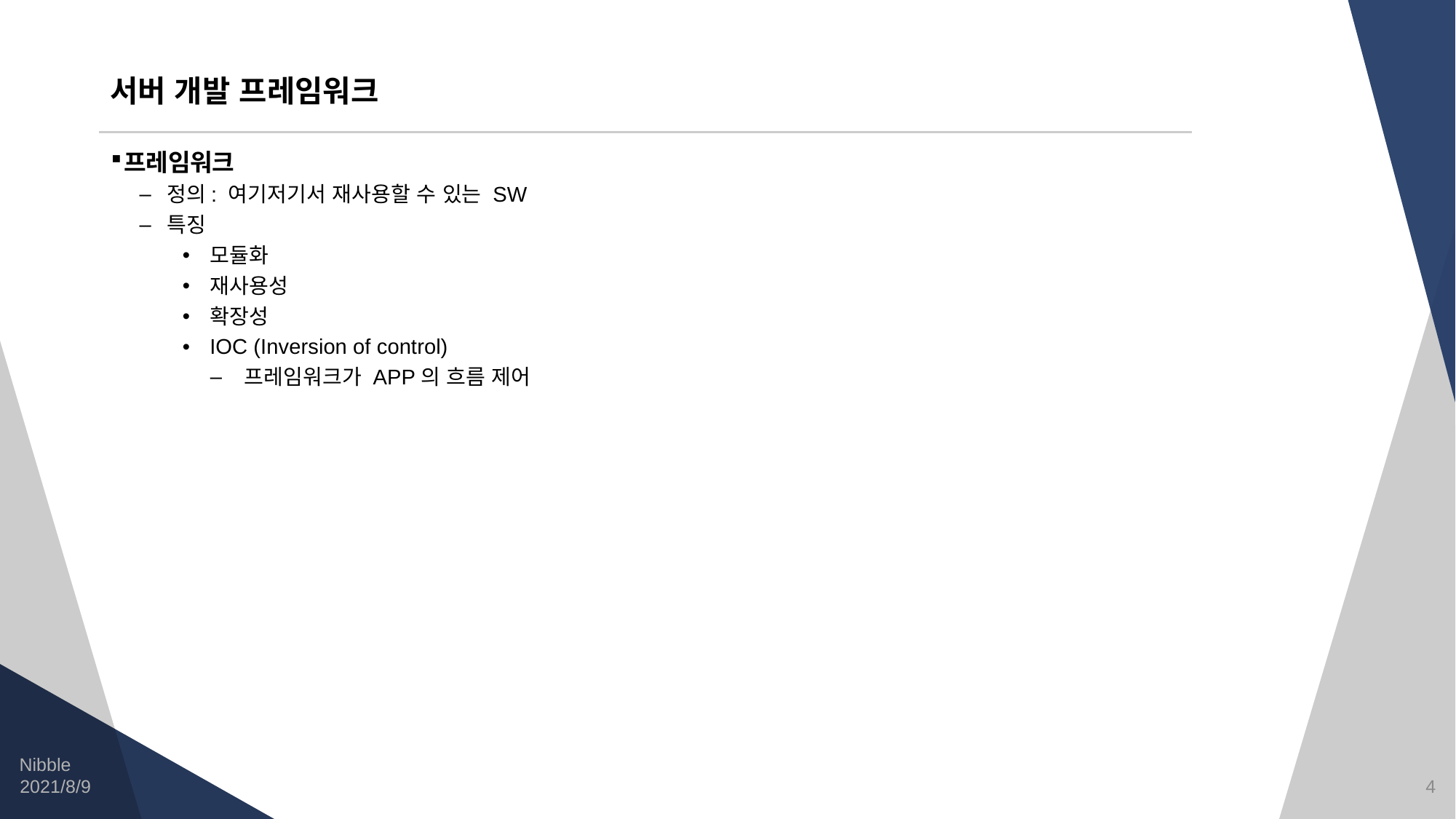

# 서버 개발 프레임워크

프레임워크
정의: 여기저기서 재사용할 수 있는 SW
특징
모듈화
재사용성
확장성
IOC (Inversion of control)
프레임워크가 APP의 흐름 제어

Nibble
2021/8/9
4